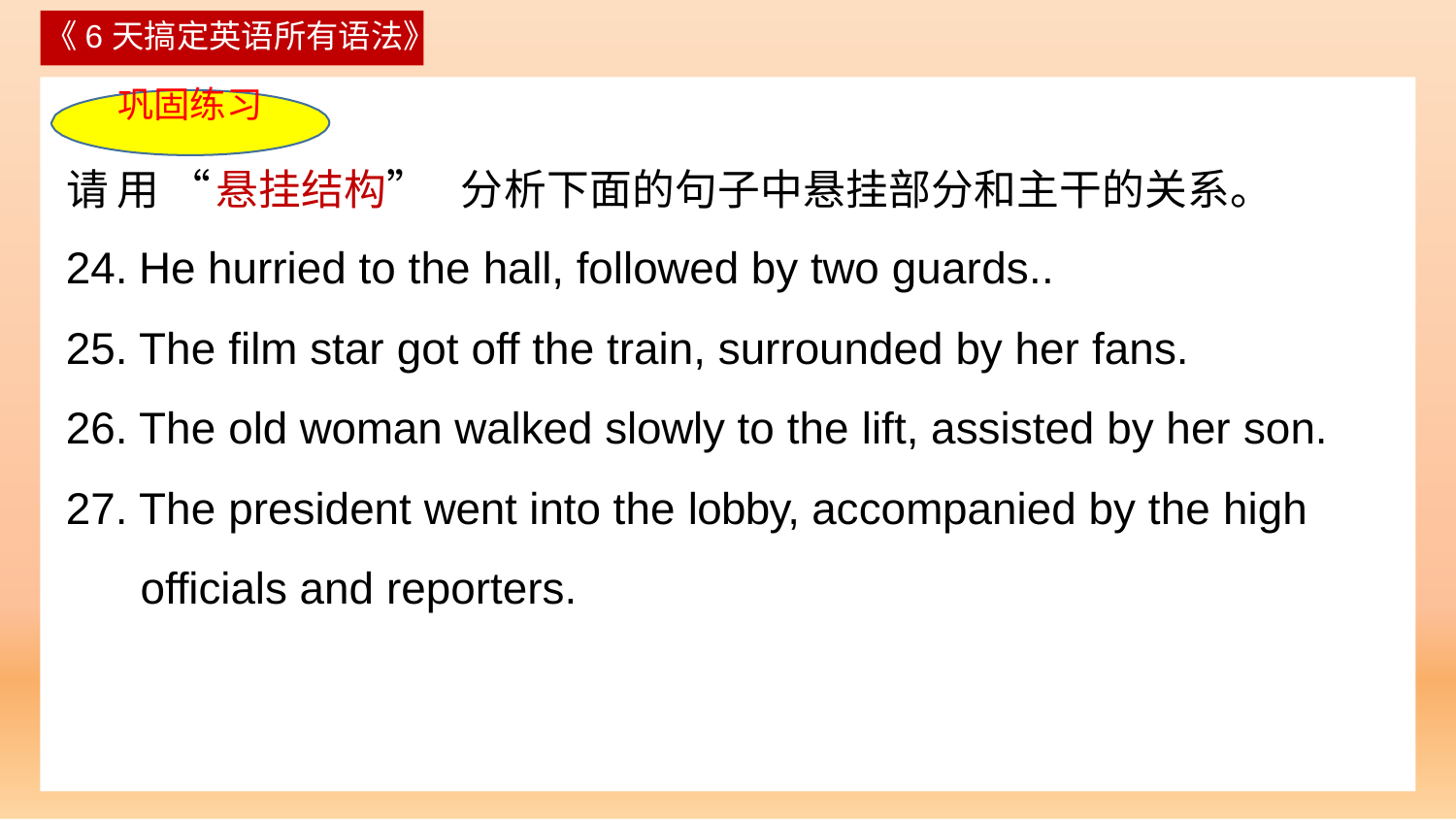

《6天搞定英语所有语法》

巩固练习
请用“悬挂结构” 分析下面的句子中悬挂部分和主干的关系。
He hurried to the hall, followed by two guards..
The film star got off the train, surrounded by her fans.
The old woman walked slowly to the lift, assisted by her son.
The president went into the lobby, accompanied by the high
officials and reporters.